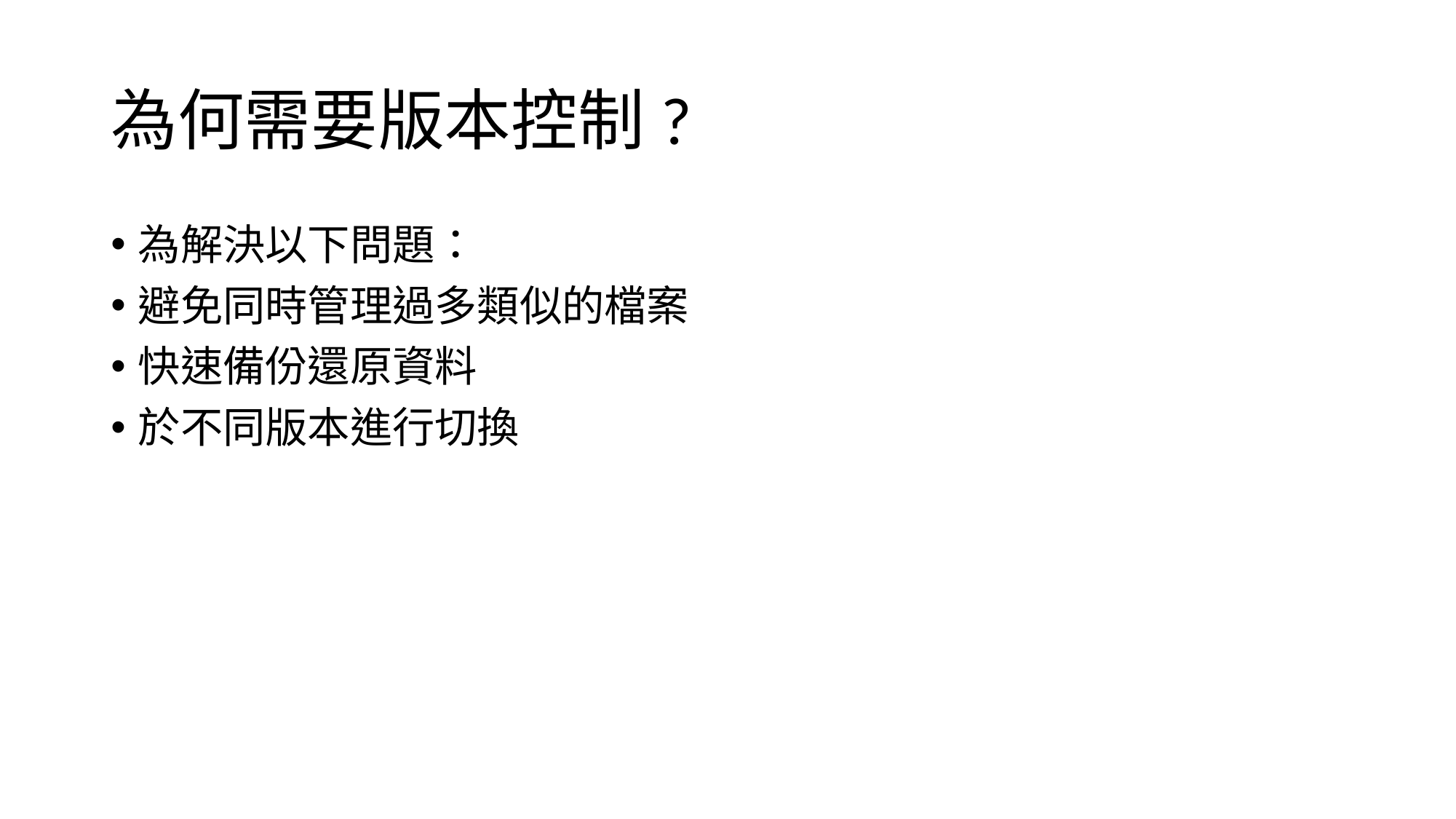

# 為何需要版本控制?
為解決以下問題：
避免同時管理過多類似的檔案
快速備份還原資料
於不同版本進行切換